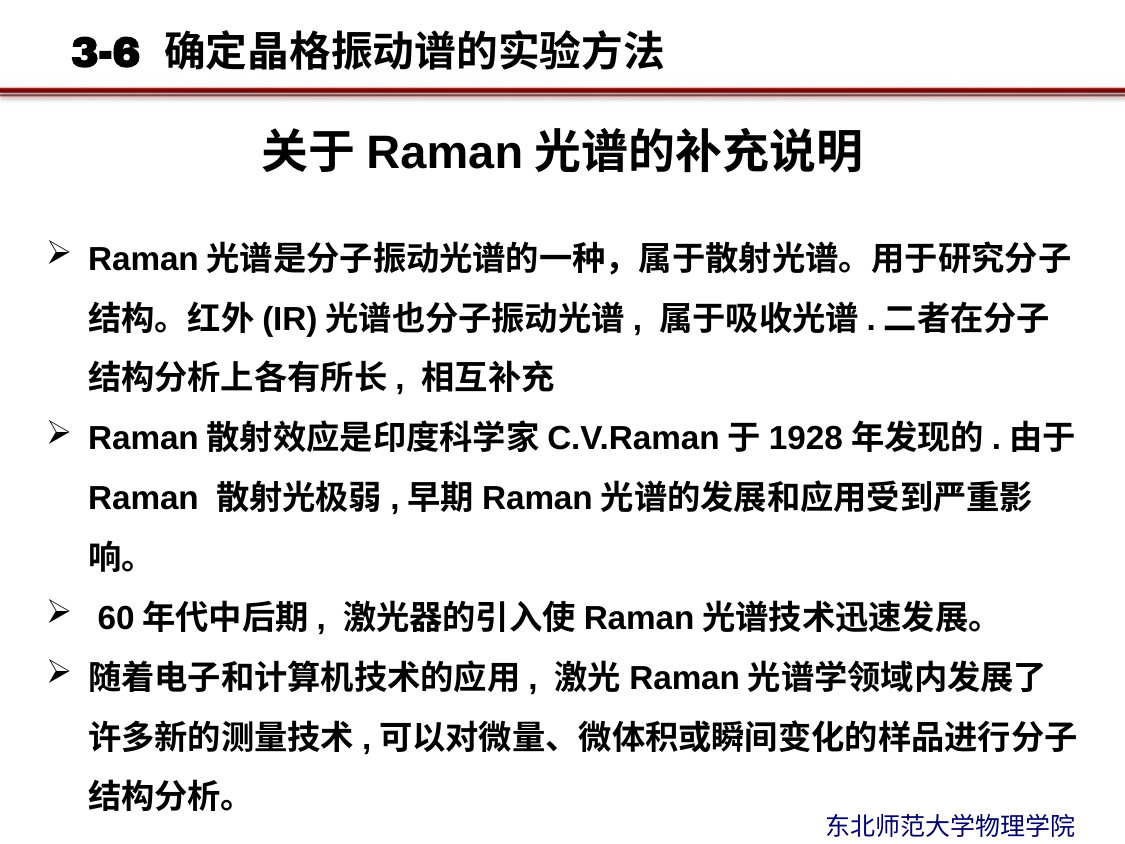

# 关于Raman光谱的补充说明
Raman光谱是分子振动光谱的一种，属于散射光谱。用于研究分子结构。红外(IR)光谱也分子振动光谱, 属于吸收光谱.二者在分子结构分析上各有所长, 相互补充
Raman散射效应是印度科学家C.V.Raman于1928年发现的.由于Raman 散射光极弱,早期Raman光谱的发展和应用受到严重影响。
 60年代中后期, 激光器的引入使Raman光谱技术迅速发展。
随着电子和计算机技术的应用, 激光Raman光谱学领域内发展了许多新的测量技术,可以对微量、微体积或瞬间变化的样品进行分子结构分析。